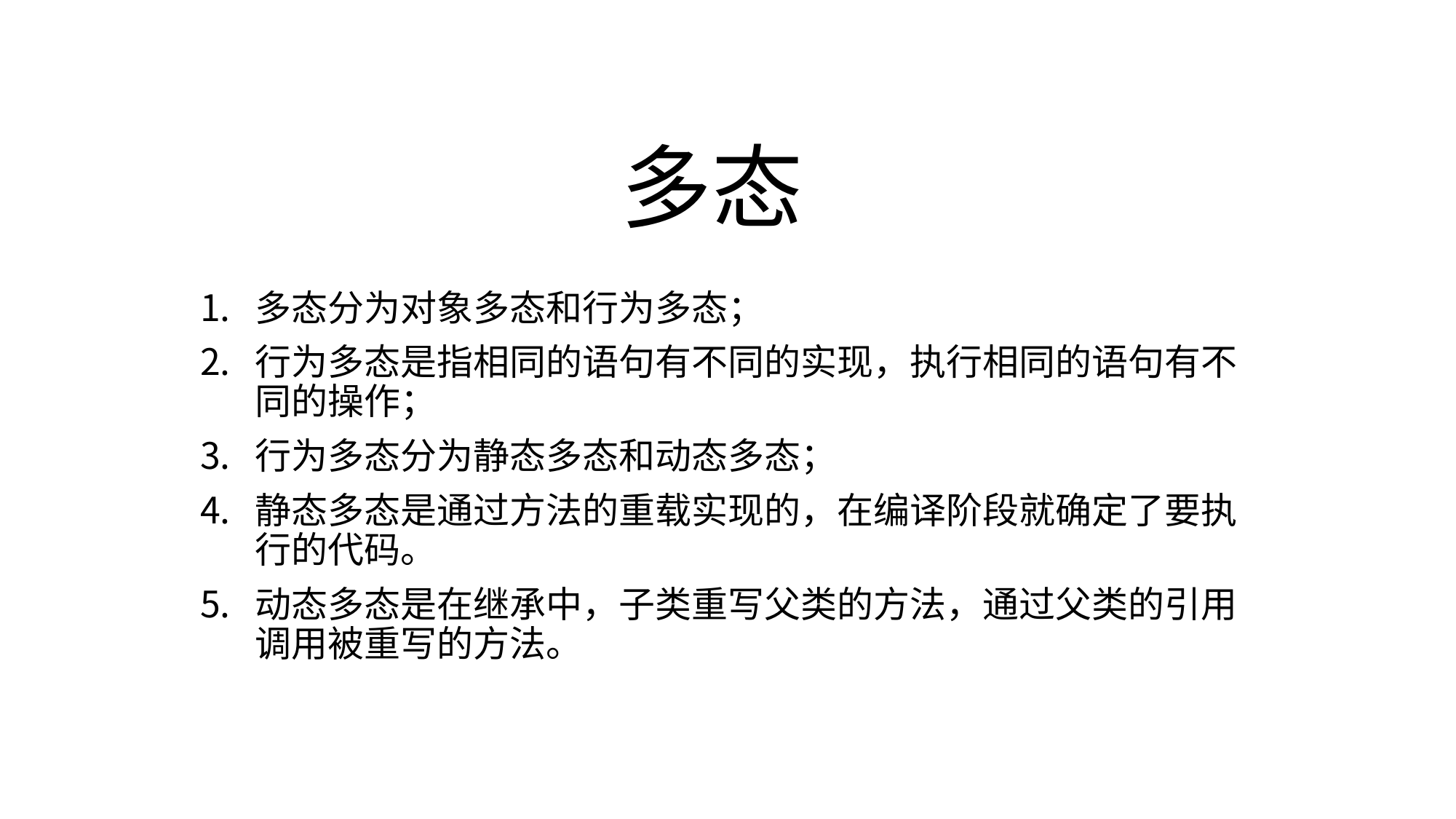

# 多态
多态分为对象多态和行为多态；
行为多态是指相同的语句有不同的实现，执行相同的语句有不同的操作；
行为多态分为静态多态和动态多态；
静态多态是通过方法的重载实现的，在编译阶段就确定了要执行的代码。
动态多态是在继承中，子类重写父类的方法，通过父类的引用调用被重写的方法。